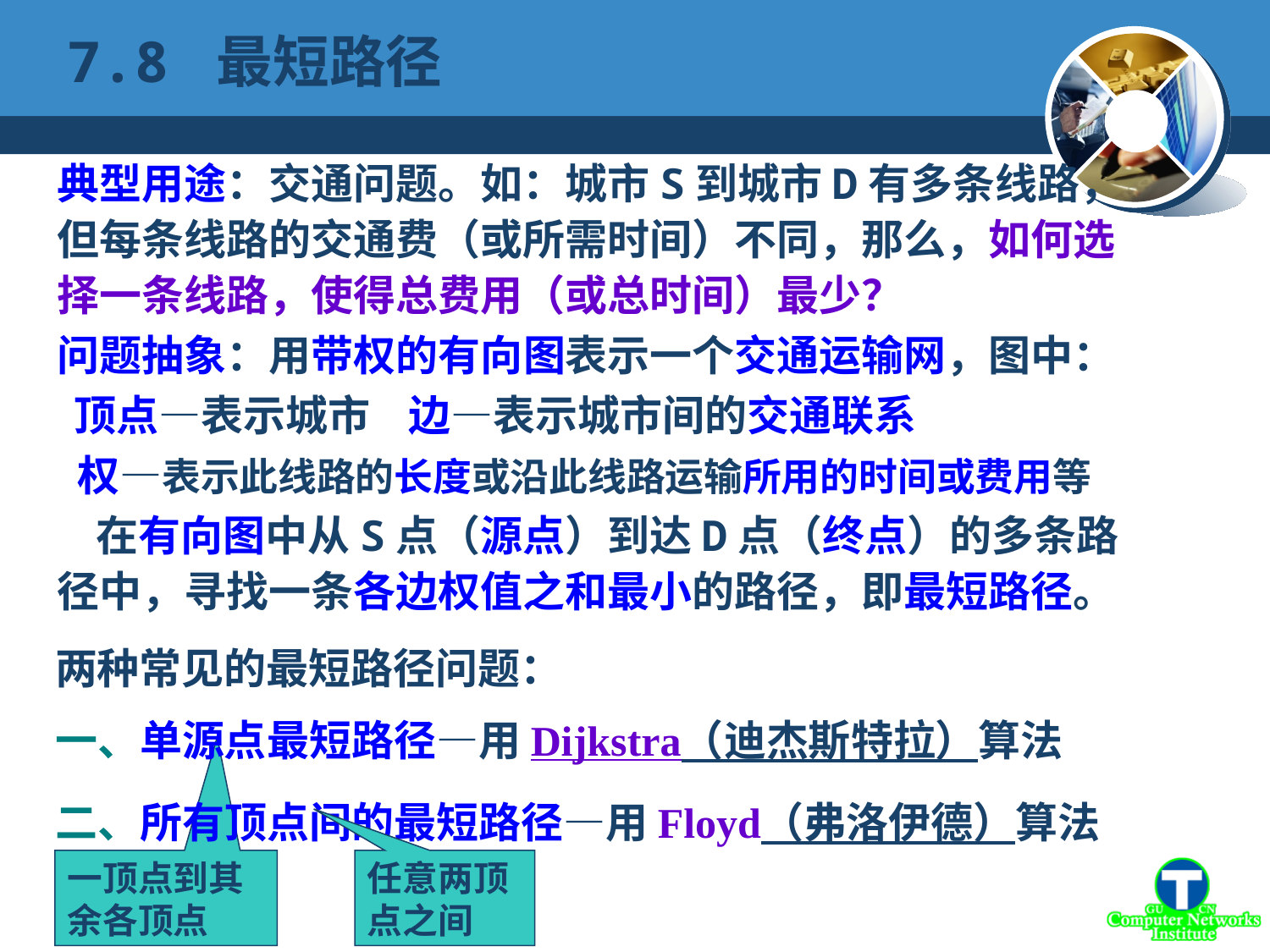

7.8 最短路径
典型用途：交通问题。如：城市S到城市D有多条线路，但每条线路的交通费（或所需时间）不同，那么，如何选择一条线路，使得总费用（或总时间）最少？
问题抽象：用带权的有向图表示一个交通运输网，图中：
 顶点—表示城市    边—表示城市间的交通联系
 权—表示此线路的长度或沿此线路运输所用的时间或费用等
   在有向图中从S点（源点）到达D点（终点）的多条路径中，寻找一条各边权值之和最小的路径，即最短路径。
两种常见的最短路径问题：
一、单源点最短路径—用Dijkstra（迪杰斯特拉）算法
二、所有顶点间的最短路径—用Floyd（弗洛伊德）算法
一顶点到其余各顶点
任意两顶点之间
187